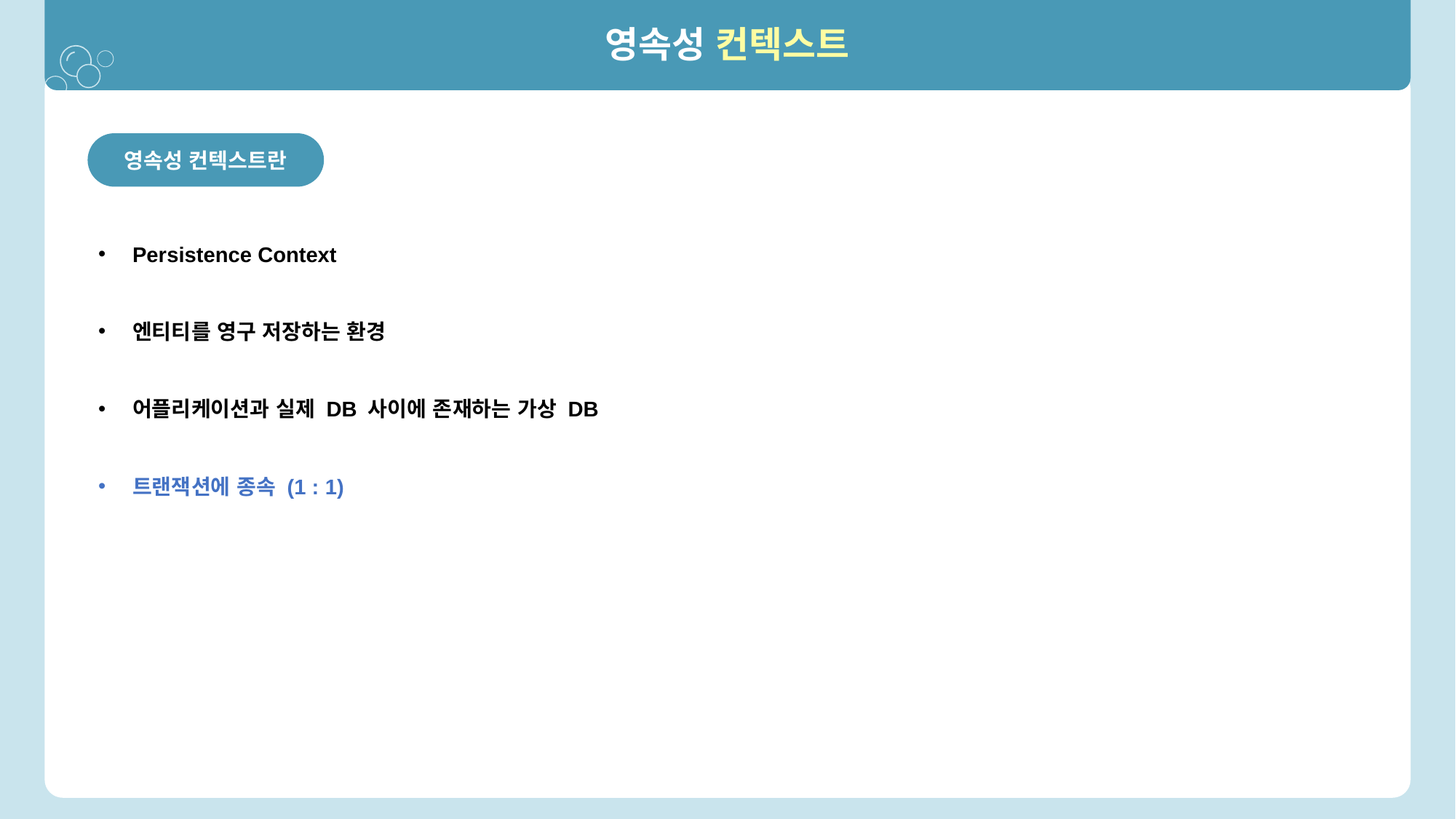

영속성 컨텍스트

영속성 컨텍스트란
Persistence Context
엔티티를 영구 저장하는 환경
어플리케이션과 실제 DB 사이에 존재하는 가상 DB
트랜잭션에 종속 (1 : 1)